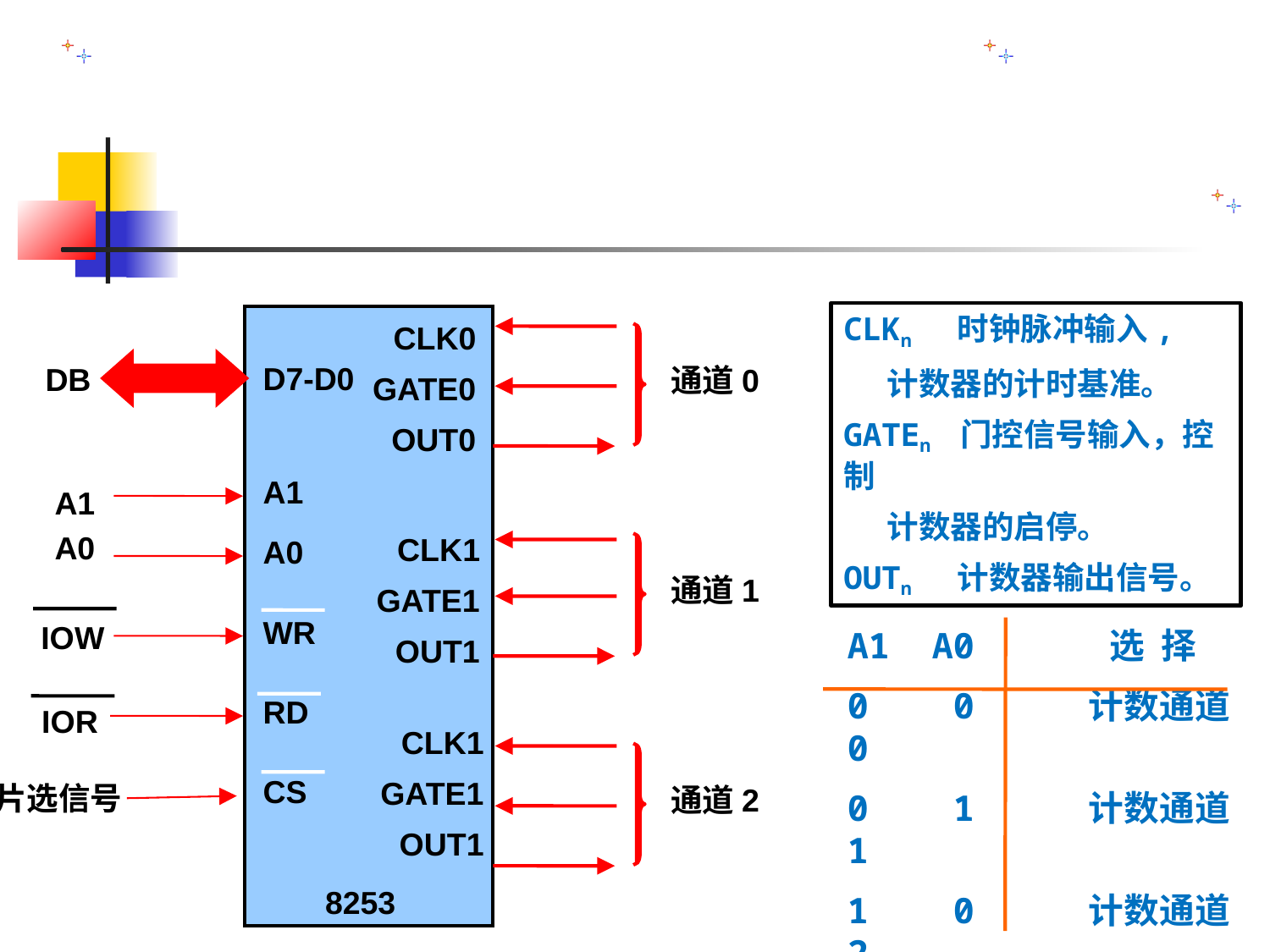

CLKn  时钟脉冲输入,
     计数器的计时基准。
GATEn  门控信号输入，控制
     计数器的启停。
OUTn  计数器输出信号。

CLK0
GATE0
OUT0

D7-D0
DB
通道0

A1
A1
A0

CLK1
GATE1
OUT1
A0

通道1

WR

IOW
A1  A0      选  择
0    0     计数通道0
0    1     计数通道1
1    0     计数通道2
1    1     控制寄存器

RD

IOR

CLK1
GATE1
OUT1

CS

通道2
片选信号

8253